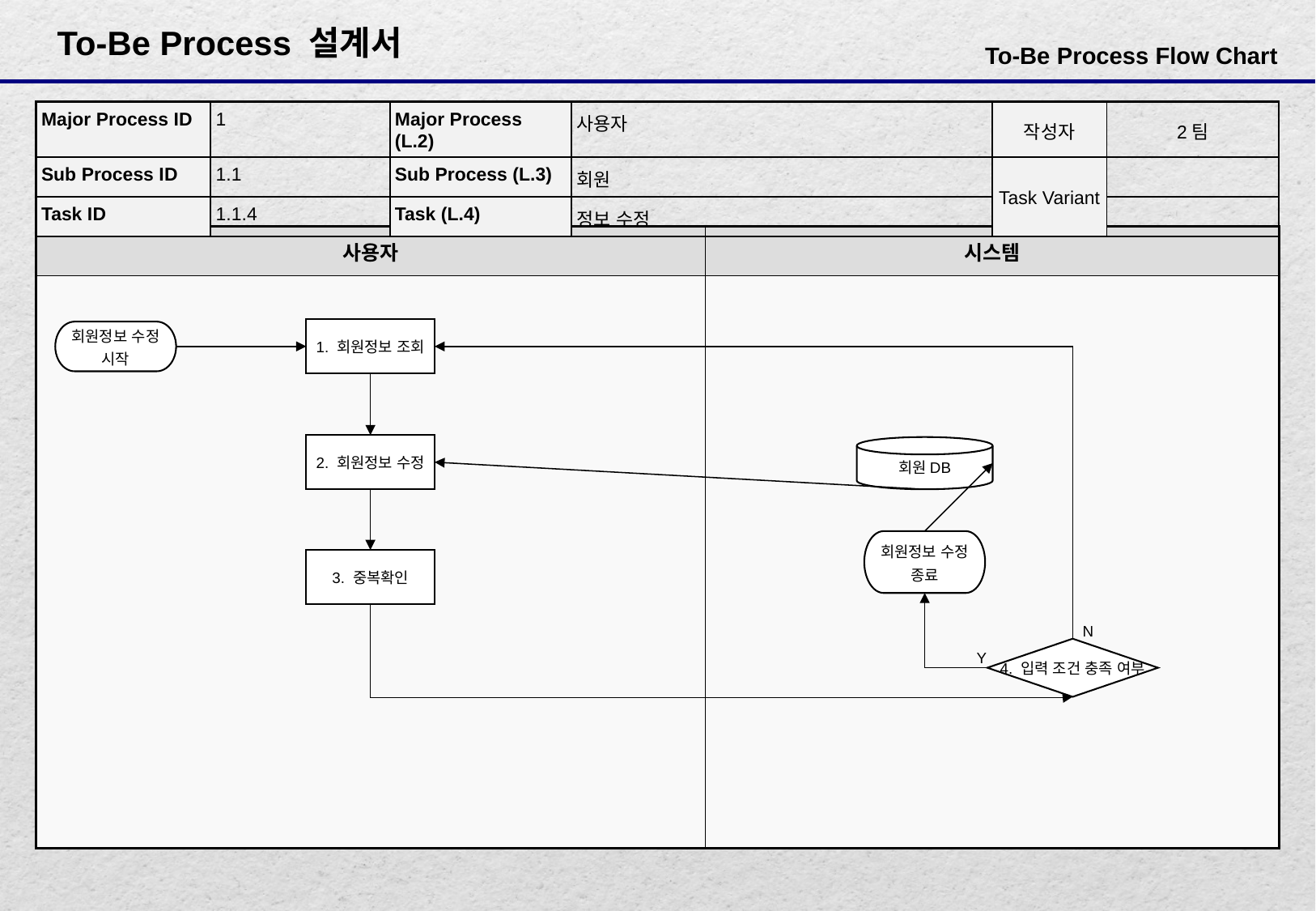

| Major Process ID | 1 | Major Process (L.2) | 사용자 | 작성자 | 2팀 |
| --- | --- | --- | --- | --- | --- |
| Sub Process ID | 1.1 | Sub Process (L.3) | 회원 | Task Variant |  |
| Task ID | 1.1.4 | Task (L.4) | 정보 수정 |  |  |
| 사용자 | 시스템 |
| --- | --- |
|  |  |
1. 회원정보 조회
회원정보 수정
시작
2. 회원정보 수정
회원DB
회원정보 수정
종료
3. 중복확인
N
4. 입력 조건 충족 여부
Y